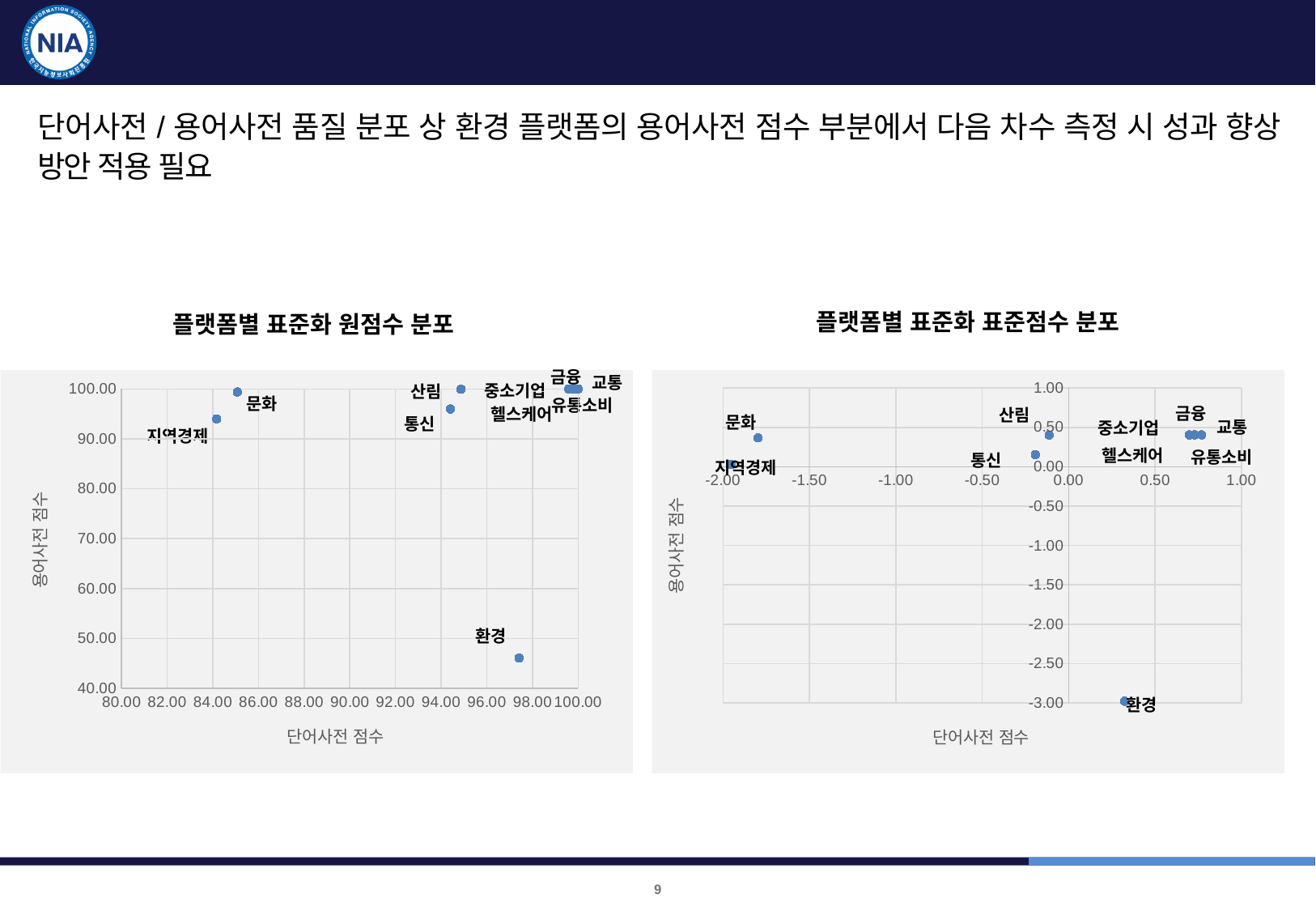

표준화진단 결과 : 종합 1
단어사전/용어사전 품질 분포 상 환경 플랫폼의 용어사전 점수 부분에서 다음 차수 측정 시 성과 향상 방안 적용 필요

플랫폼별 표준화 표준점수 분포
플랫폼별 표준화 원점수 분포
금융
교통

### Chart

| Category | 용어사전점수 |
|---|---|

### Chart

| Category |  |
|---|---|
중소기업
산림
문화
유통소비
금융
헬스케어
산림
문화
통신
교통
중소기업
지역경제
헬스케어
유통소비
통신
지역경제
환경
환경